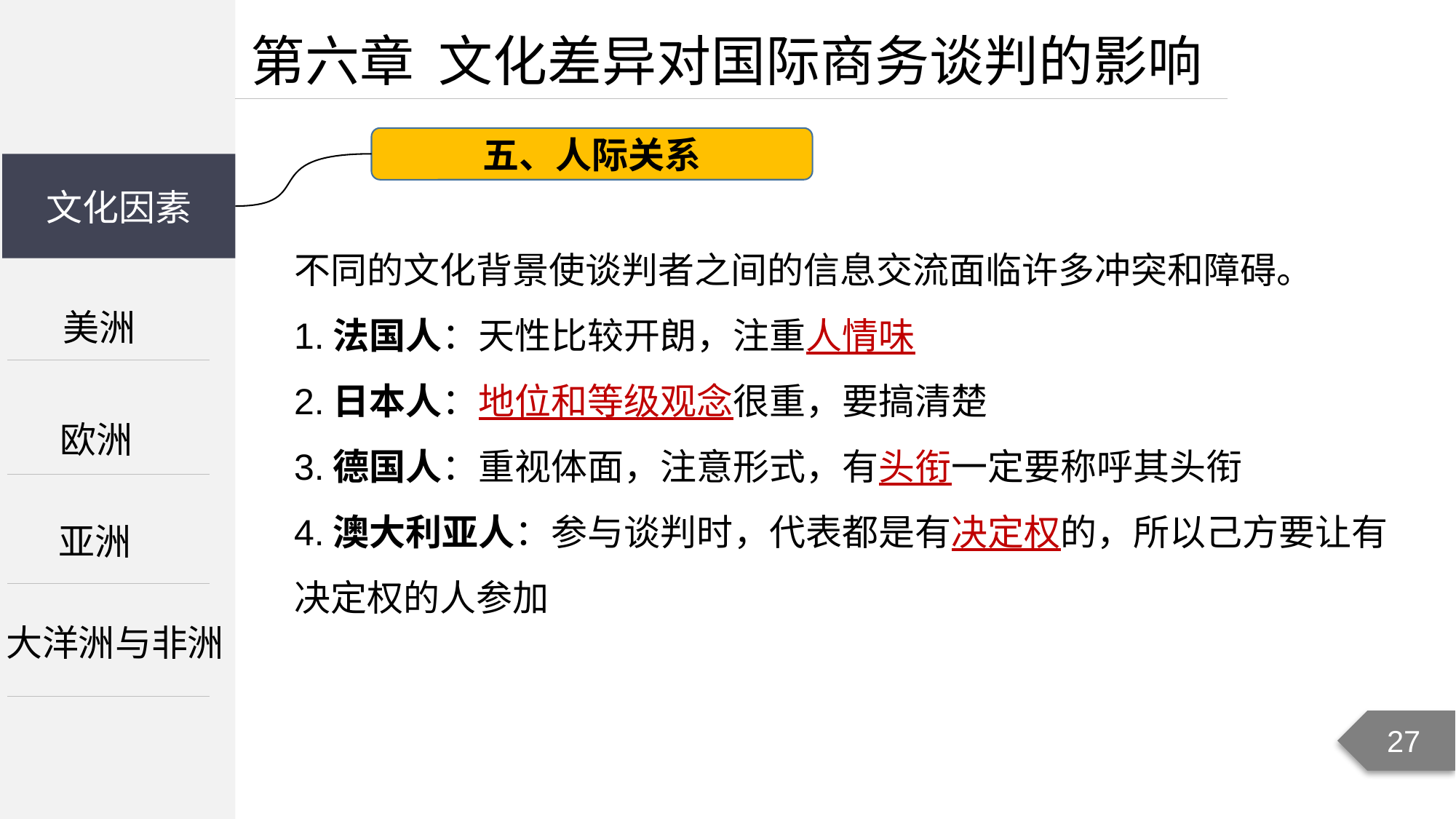

第六章  文化差异对国际商务谈判的影响
五、人际关系
文化因素
不同的文化背景使谈判者之间的信息交流面临许多冲突和障碍。
1.法国人：天性比较开朗，注重人情味
2.日本人：地位和等级观念很重，要搞清楚
3.德国人：重视体面，注意形式，有头衔一定要称呼其头衔
4.澳大利亚人：参与谈判时，代表都是有决定权的，所以己方要让有决定权的人参加
美洲
欧洲
亚洲
大洋洲与非洲
27